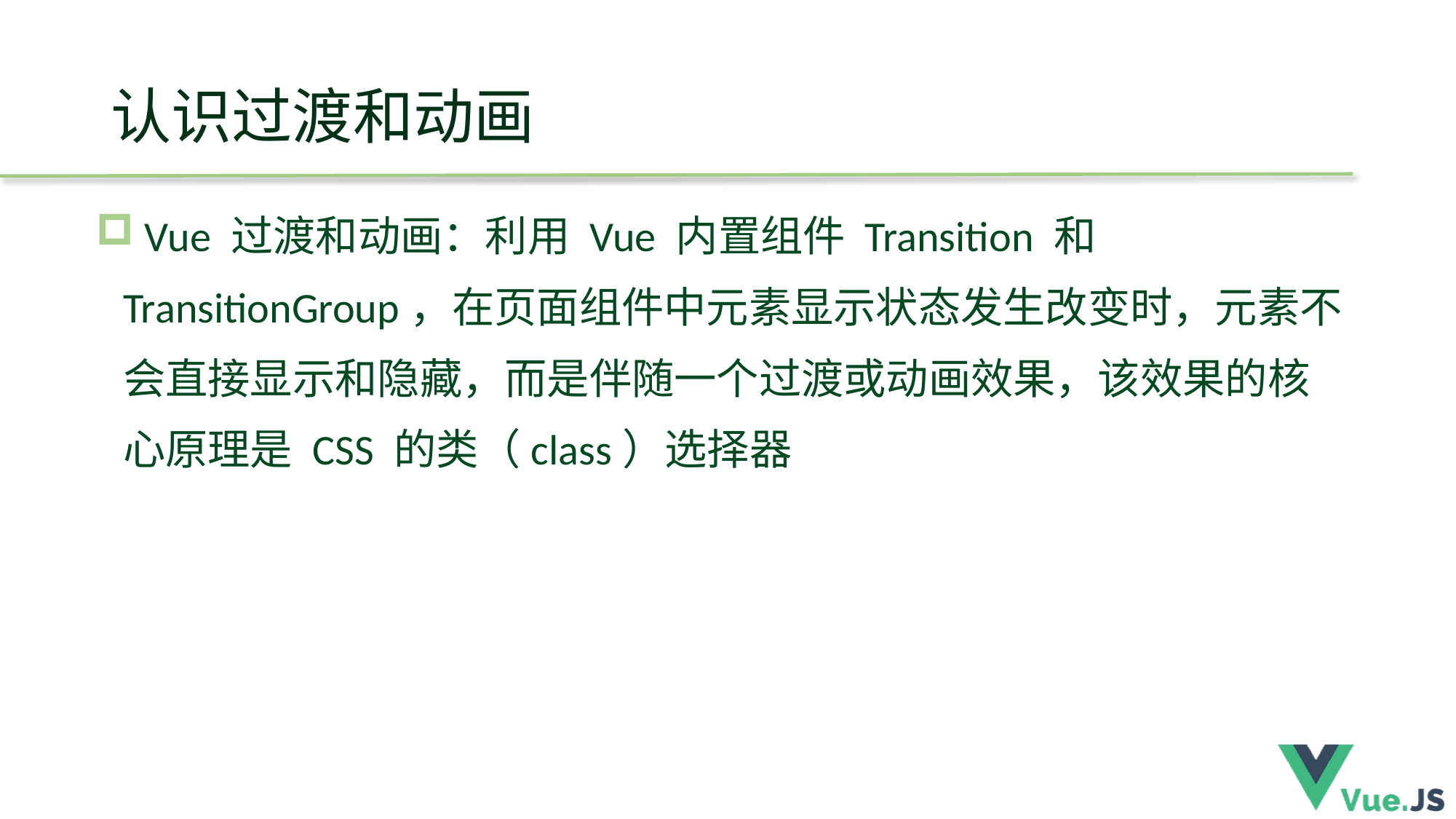

# 认识过渡和动画
 Vue 过渡和动画：利用 Vue 内置组件 Transition 和 TransitionGroup，在页面组件中元素显示状态发生改变时，元素不会直接显示和隐藏，而是伴随一个过渡或动画效果，该效果的核心原理是 CSS 的类（class）选择器